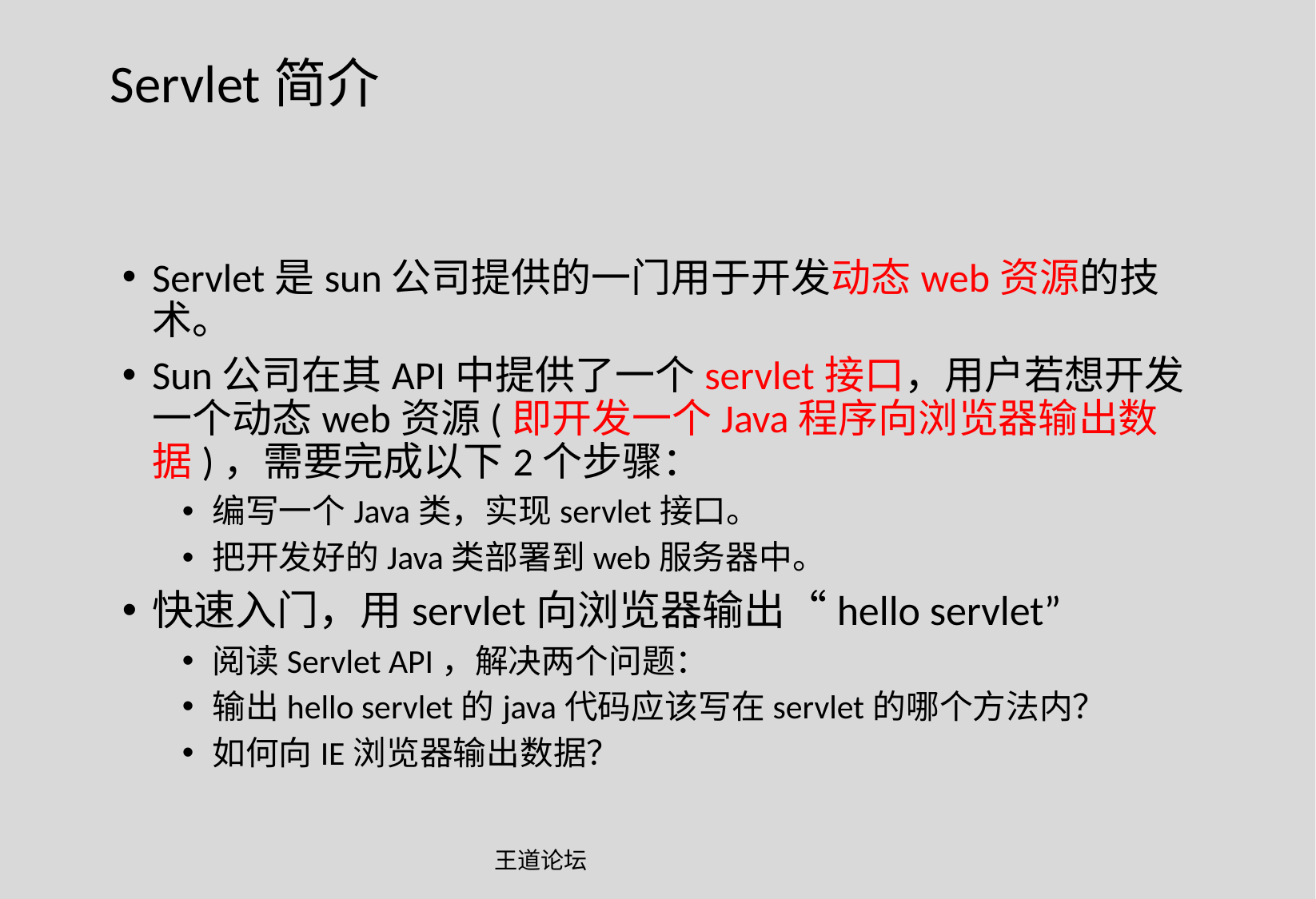

Servlet简介
Servlet是sun公司提供的一门用于开发动态web资源的技术。
Sun公司在其API中提供了一个servlet接口，用户若想开发一个动态web资源(即开发一个Java程序向浏览器输出数据)，需要完成以下2个步骤：
编写一个Java类，实现servlet接口。
把开发好的Java类部署到web服务器中。
快速入门，用servlet向浏览器输出“hello servlet”
阅读Servlet API，解决两个问题：
输出hello servlet的java代码应该写在servlet的哪个方法内？
如何向IE浏览器输出数据？
王道论坛